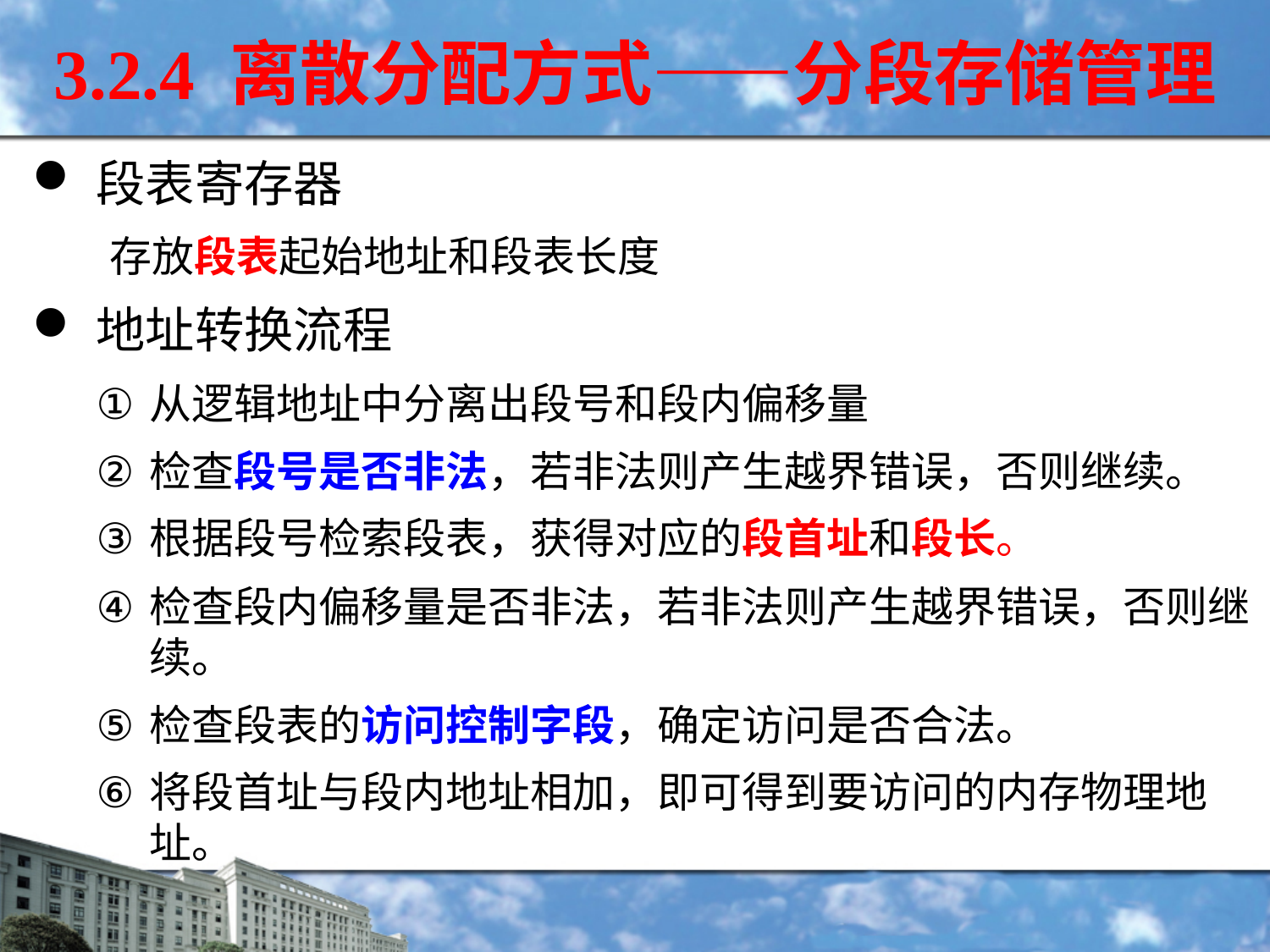

3.2.4 离散分配方式——分段存储管理
段表寄存器
       存放段表起始地址和段表长度
地址转换流程
从逻辑地址中分离出段号和段内偏移量
检查段号是否非法，若非法则产生越界错误，否则继续。
根据段号检索段表，获得对应的段首址和段长。
检查段内偏移量是否非法，若非法则产生越界错误，否则继续。
检查段表的访问控制字段，确定访问是否合法。
将段首址与段内地址相加，即可得到要访问的内存物理地址。